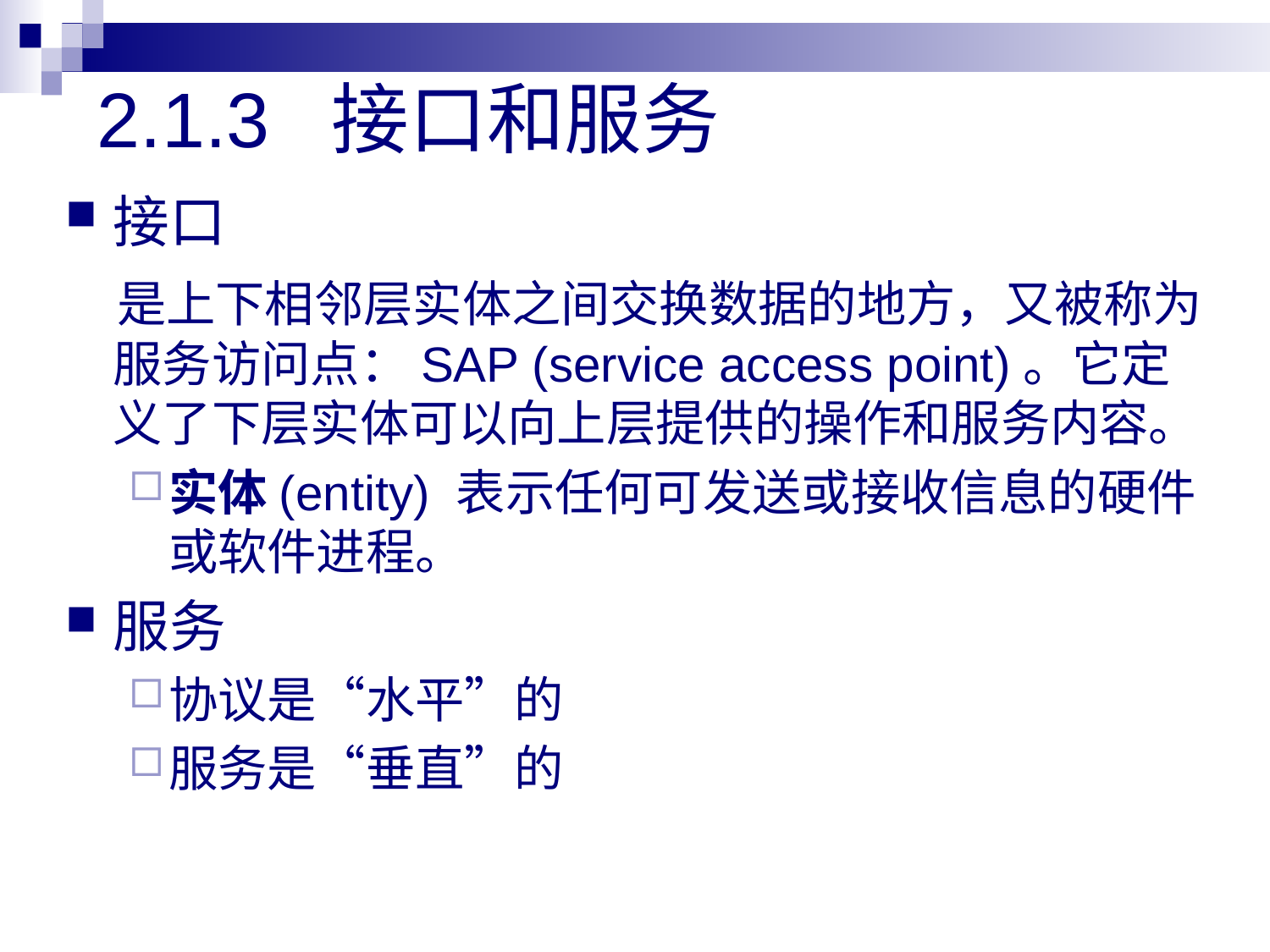

# 2.1.3  接口和服务
接口
   是上下相邻层实体之间交换数据的地方，又被称为服务访问点：SAP (service access point)。它定义了下层实体可以向上层提供的操作和服务内容。
实体(entity) 表示任何可发送或接收信息的硬件或软件进程。
服务
协议是“水平”的
服务是“垂直”的